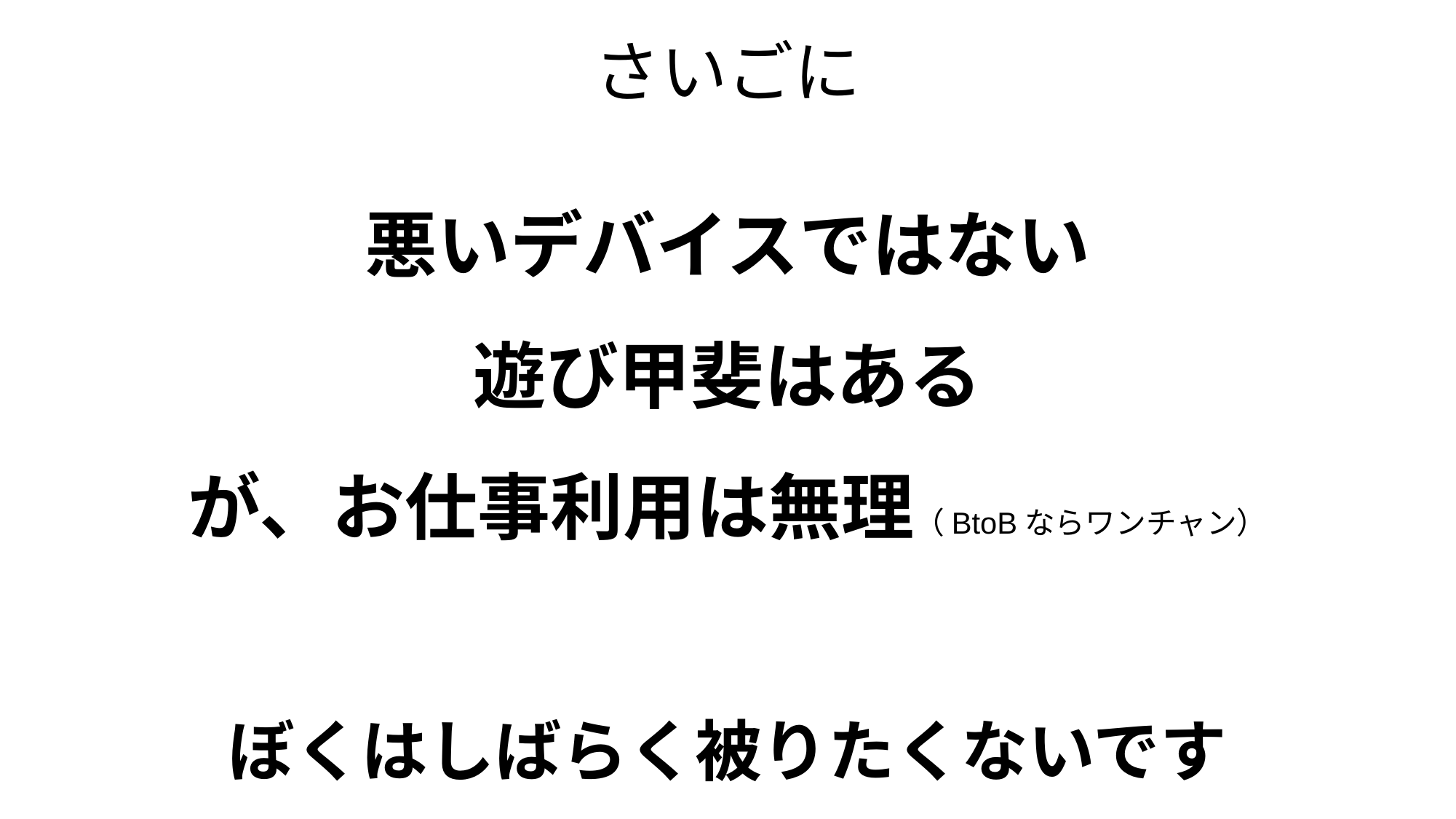

# さいごに
悪いデバイスではない
遊び甲斐はある
が、お仕事利用は無理（BtoBならワンチャン）
ぼくはしばらく被りたくないです